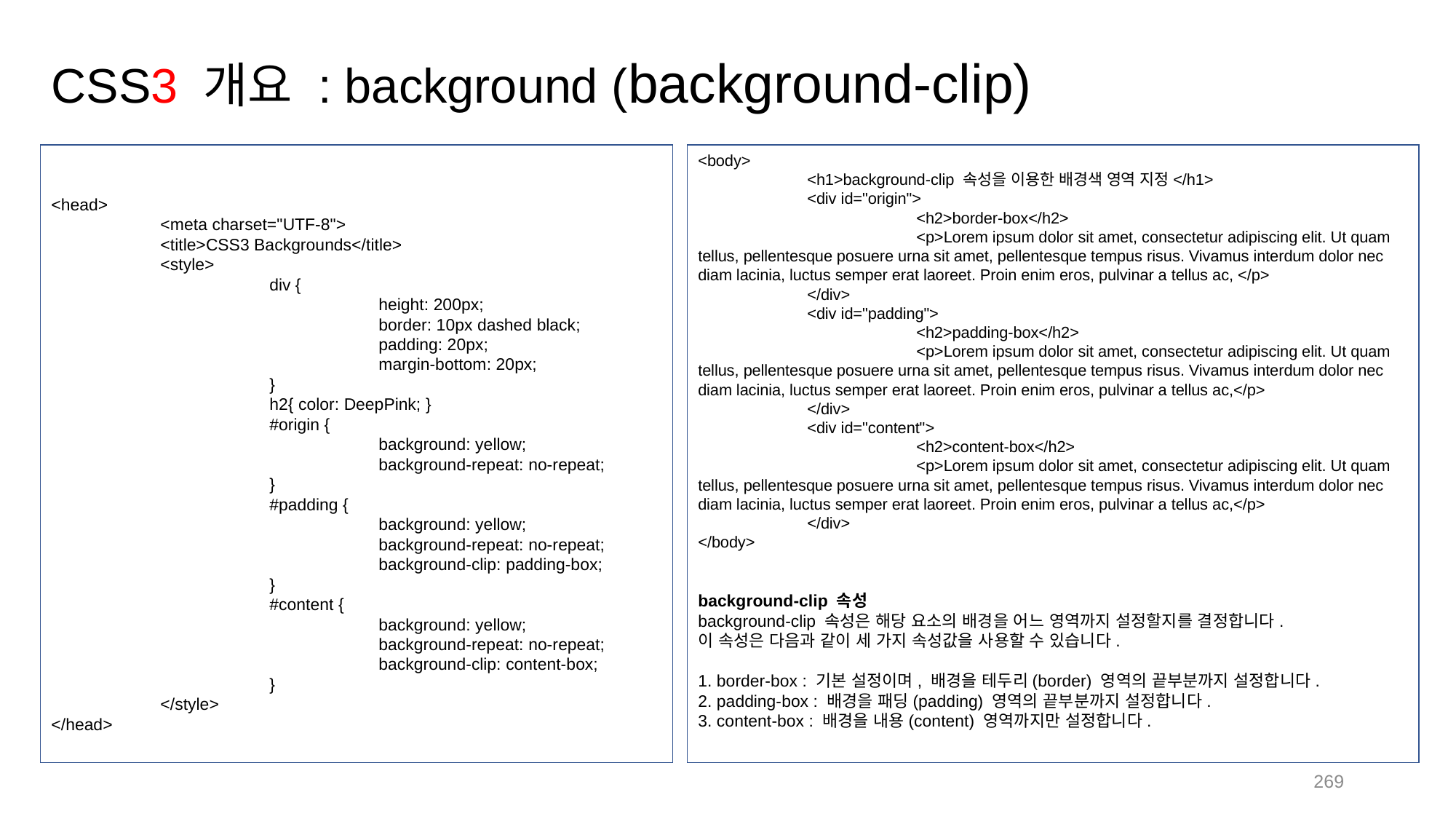

# CSS3 개요 : background (background-clip)

<head>
	<meta charset="UTF-8">
	<title>CSS3 Backgrounds</title>
	<style>
		div {
			height: 200px;
			border: 10px dashed black;
			padding: 20px;
			margin-bottom: 20px;
		}
		h2{ color: DeepPink; }
		#origin {
			background: yellow;
			background-repeat: no-repeat;
		}
		#padding {
			background: yellow;
			background-repeat: no-repeat;
			background-clip: padding-box;
		}
		#content {
			background: yellow;
			background-repeat: no-repeat;
			background-clip: content-box;
		}
	</style>
</head>
<body>
	<h1>background-clip 속성을 이용한 배경색 영역 지정</h1>
	<div id="origin">
		<h2>border-box</h2>
		<p>Lorem ipsum dolor sit amet, consectetur adipiscing elit. Ut quam tellus, pellentesque posuere urna sit amet, pellentesque tempus risus. Vivamus interdum dolor nec diam lacinia, luctus semper erat laoreet. Proin enim eros, pulvinar a tellus ac, </p>
	</div>
	<div id="padding">
		<h2>padding-box</h2>
		<p>Lorem ipsum dolor sit amet, consectetur adipiscing elit. Ut quam tellus, pellentesque posuere urna sit amet, pellentesque tempus risus. Vivamus interdum dolor nec diam lacinia, luctus semper erat laoreet. Proin enim eros, pulvinar a tellus ac,</p>
	</div>
	<div id="content">
		<h2>content-box</h2>
		<p>Lorem ipsum dolor sit amet, consectetur adipiscing elit. Ut quam tellus, pellentesque posuere urna sit amet, pellentesque tempus risus. Vivamus interdum dolor nec diam lacinia, luctus semper erat laoreet. Proin enim eros, pulvinar a tellus ac,</p>
	</div>
</body>

background-clip 속성
background-clip 속성은 해당 요소의 배경을 어느 영역까지 설정할지를 결정합니다.
이 속성은 다음과 같이 세 가지 속성값을 사용할 수 있습니다.

1. border-box : 기본 설정이며, 배경을 테두리(border) 영역의 끝부분까지 설정합니다.
2. padding-box : 배경을 패딩(padding) 영역의 끝부분까지 설정합니다.
3. content-box : 배경을 내용(content) 영역까지만 설정합니다.
269